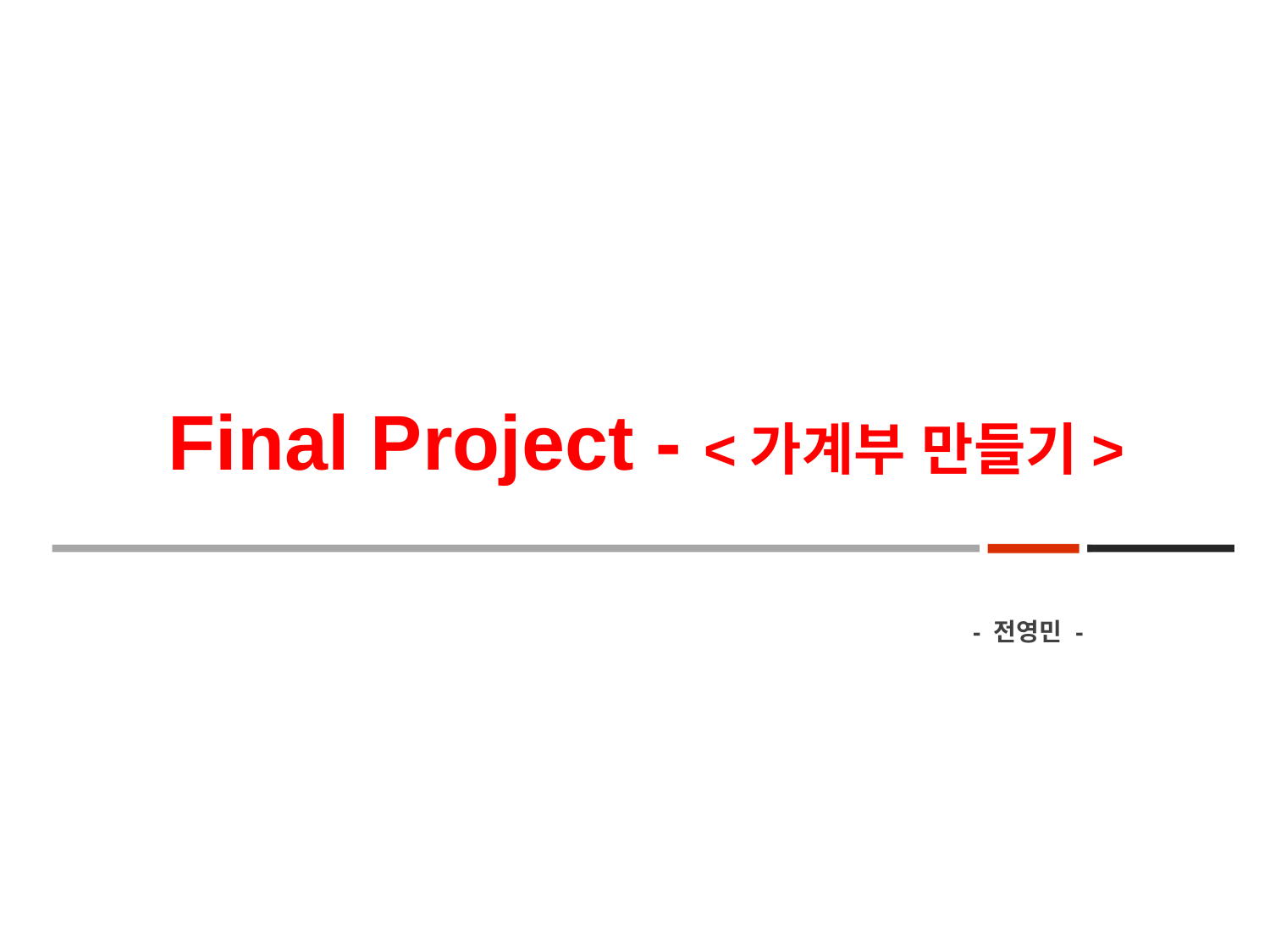

Final Project - <가계부 만들기>
- 전영민 -